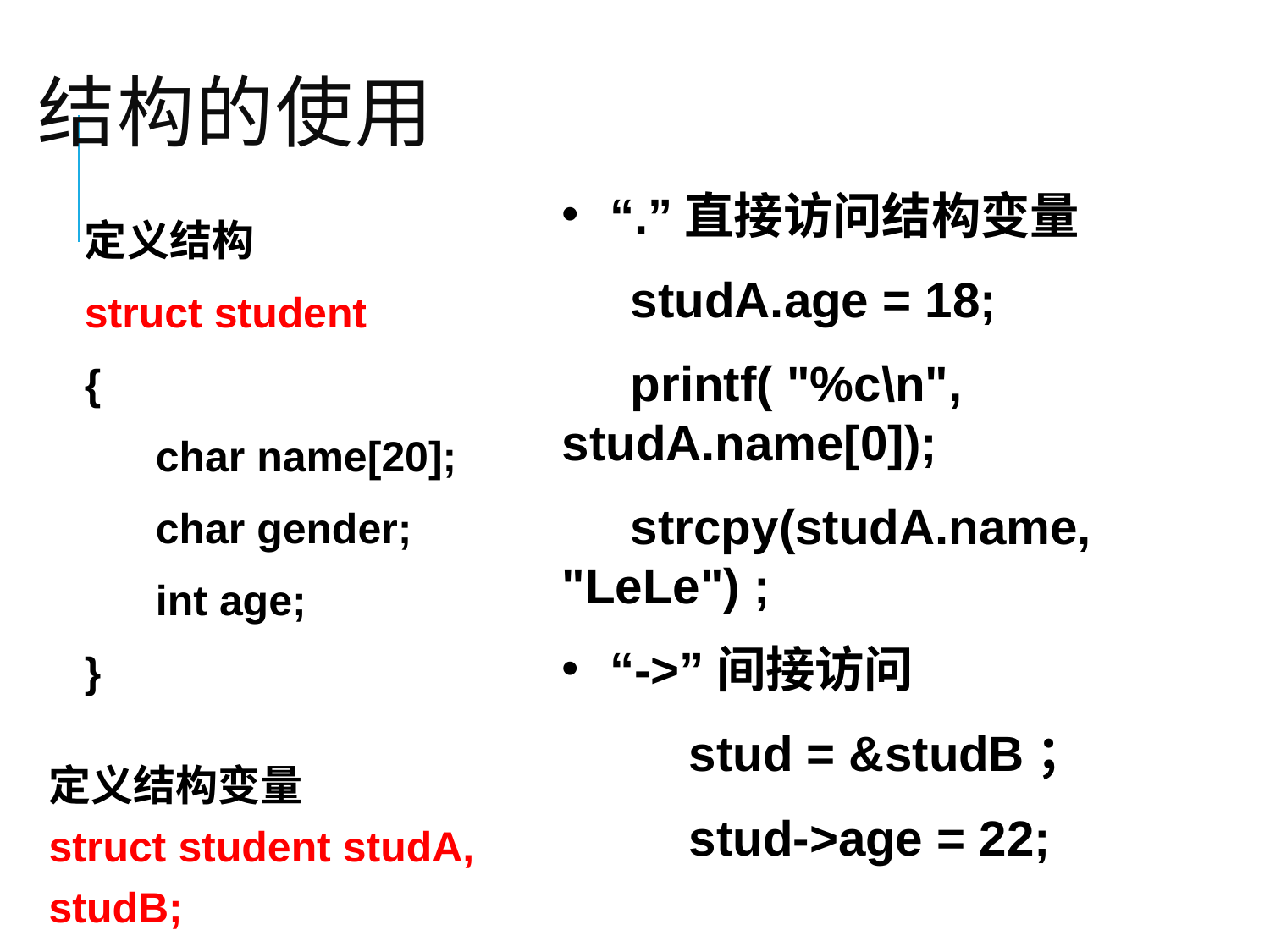

# 结构的使用
“.”直接访问结构变量
     studA.age = 18;
     printf( "%c\n", studA.name[0]);
     strcpy(studA.name, "LeLe") ;
“->”间接访问
	stud = &studB；
	stud->age = 22;
定义结构
struct student
{
      char name[20];
      char gender;
      int age;
}
定义结构变量
struct student studA, studB;
Struct student *stud;